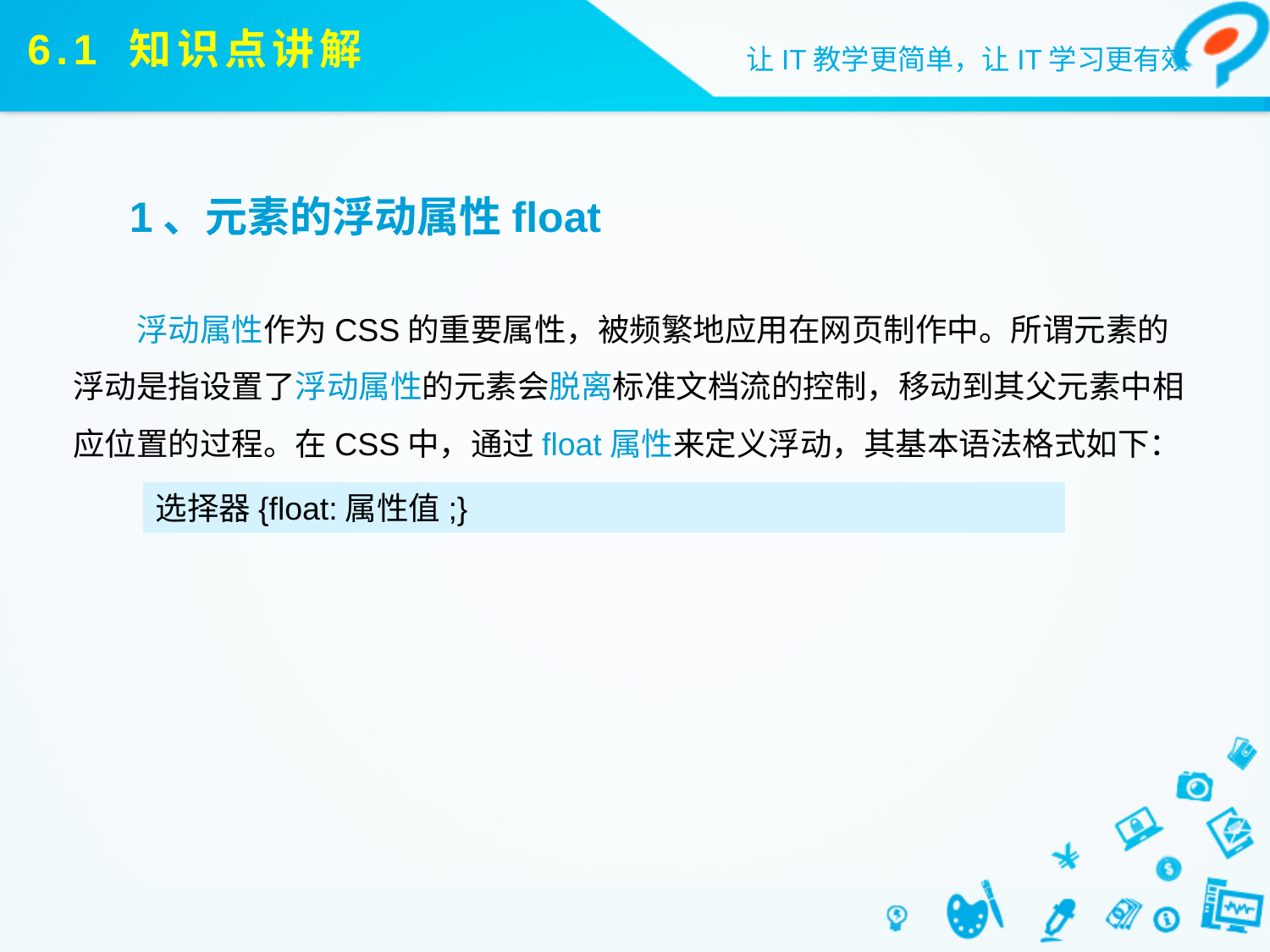

# 6.1 知识点讲解
1、元素的浮动属性float
浮动属性作为CSS的重要属性，被频繁地应用在网页制作中。所谓元素的浮动是指设置了浮动属性的元素会脱离标准文档流的控制，移动到其父元素中相应位置的过程。在CSS中，通过float属性来定义浮动，其基本语法格式如下：
选择器{float:属性值;}